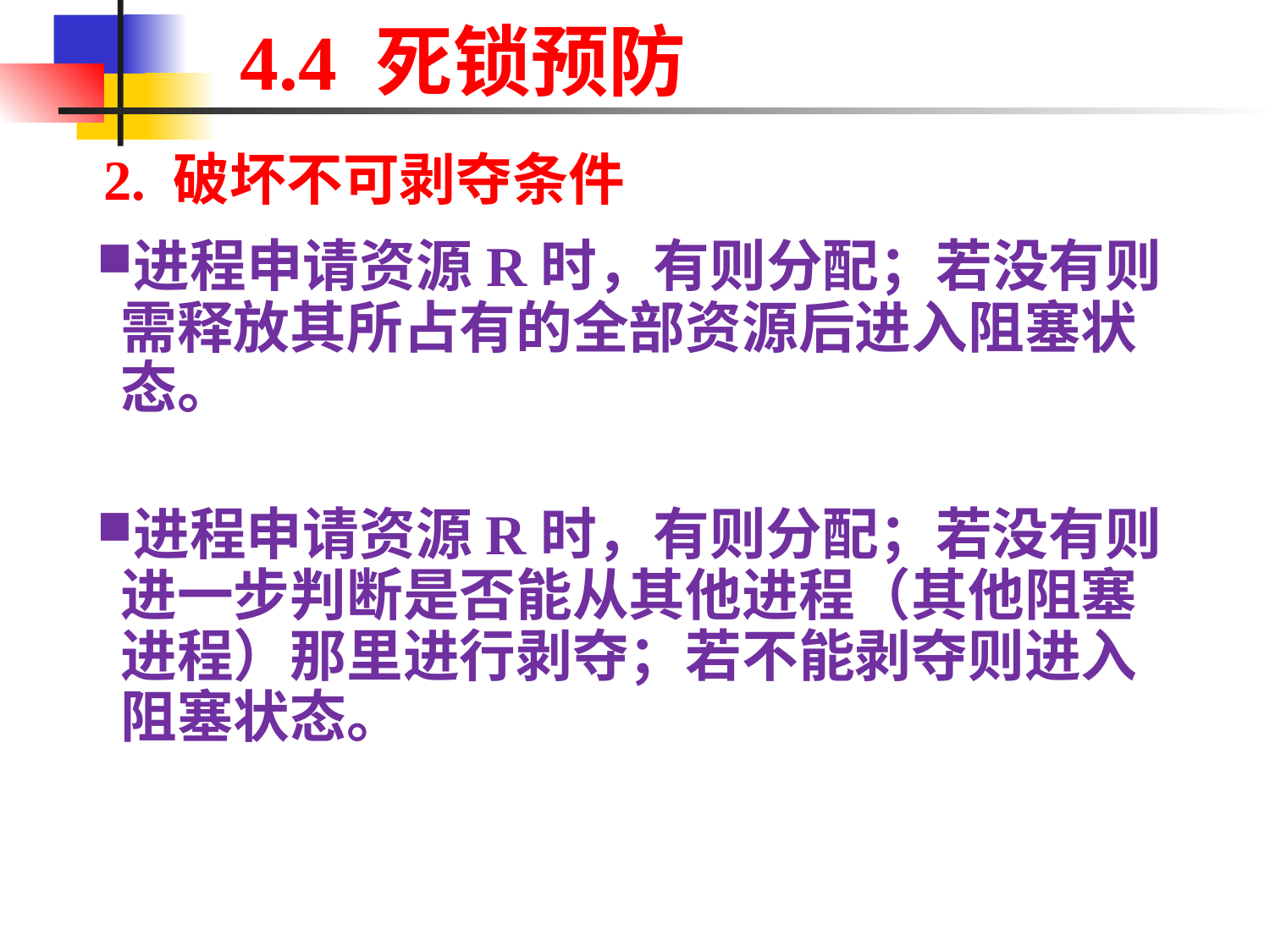

# 4.4 死锁预防
2. 破坏不可剥夺条件
进程申请资源R时，有则分配；若没有则需释放其所占有的全部资源后进入阻塞状态。
进程申请资源R时，有则分配；若没有则进一步判断是否能从其他进程（其他阻塞进程）那里进行剥夺；若不能剥夺则进入阻塞状态。